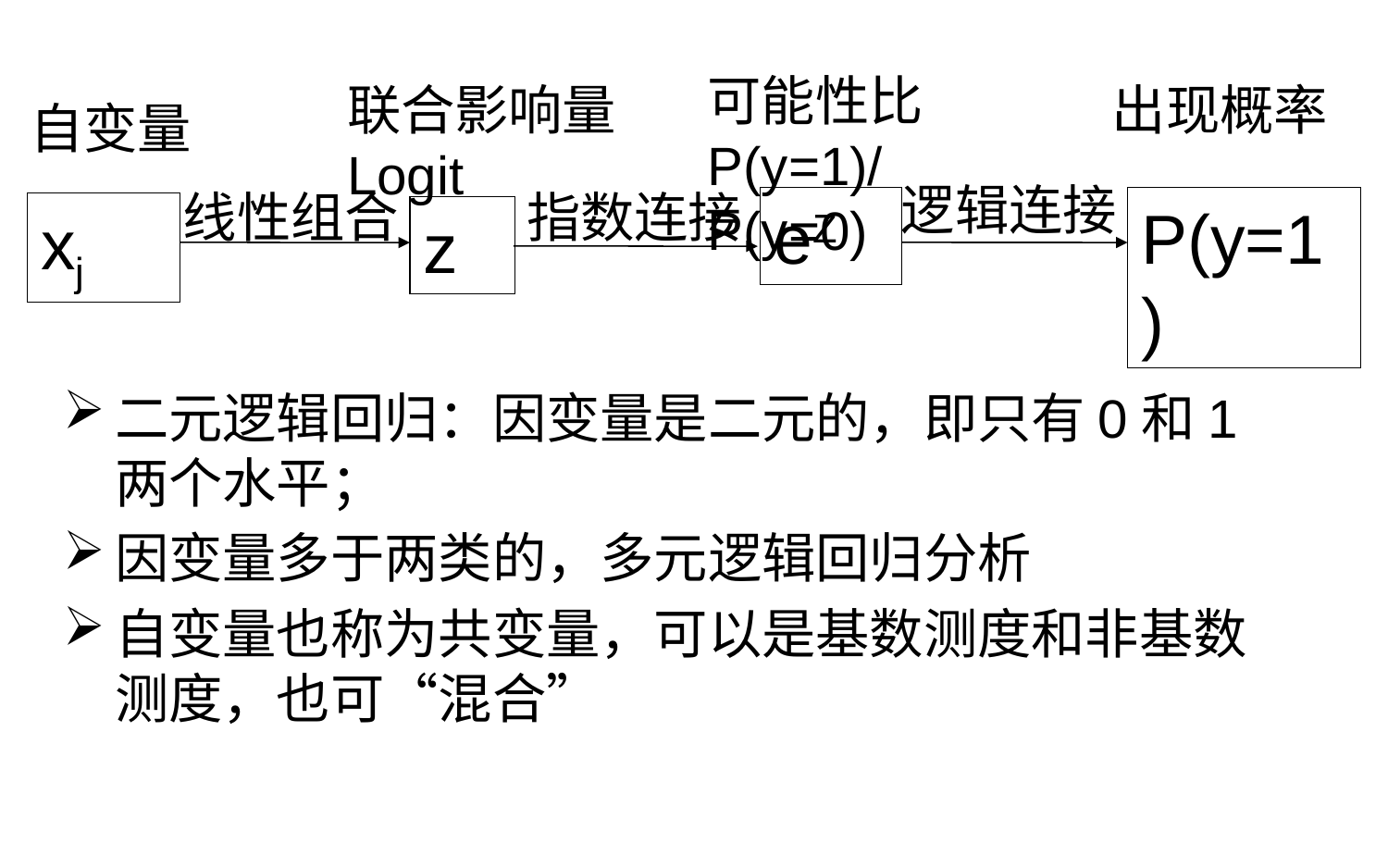

可能性比
P(y=1)/P(y=0)
联合影响量
Logit
出现概率
自变量
逻辑连接
线性组合
指数连接
eZ
P(y=1)
xj
z

二元逻辑回归：因变量是二元的，即只有0和1两个水平；
因变量多于两类的，多元逻辑回归分析
自变量也称为共变量，可以是基数测度和非基数测度，也可“混合”